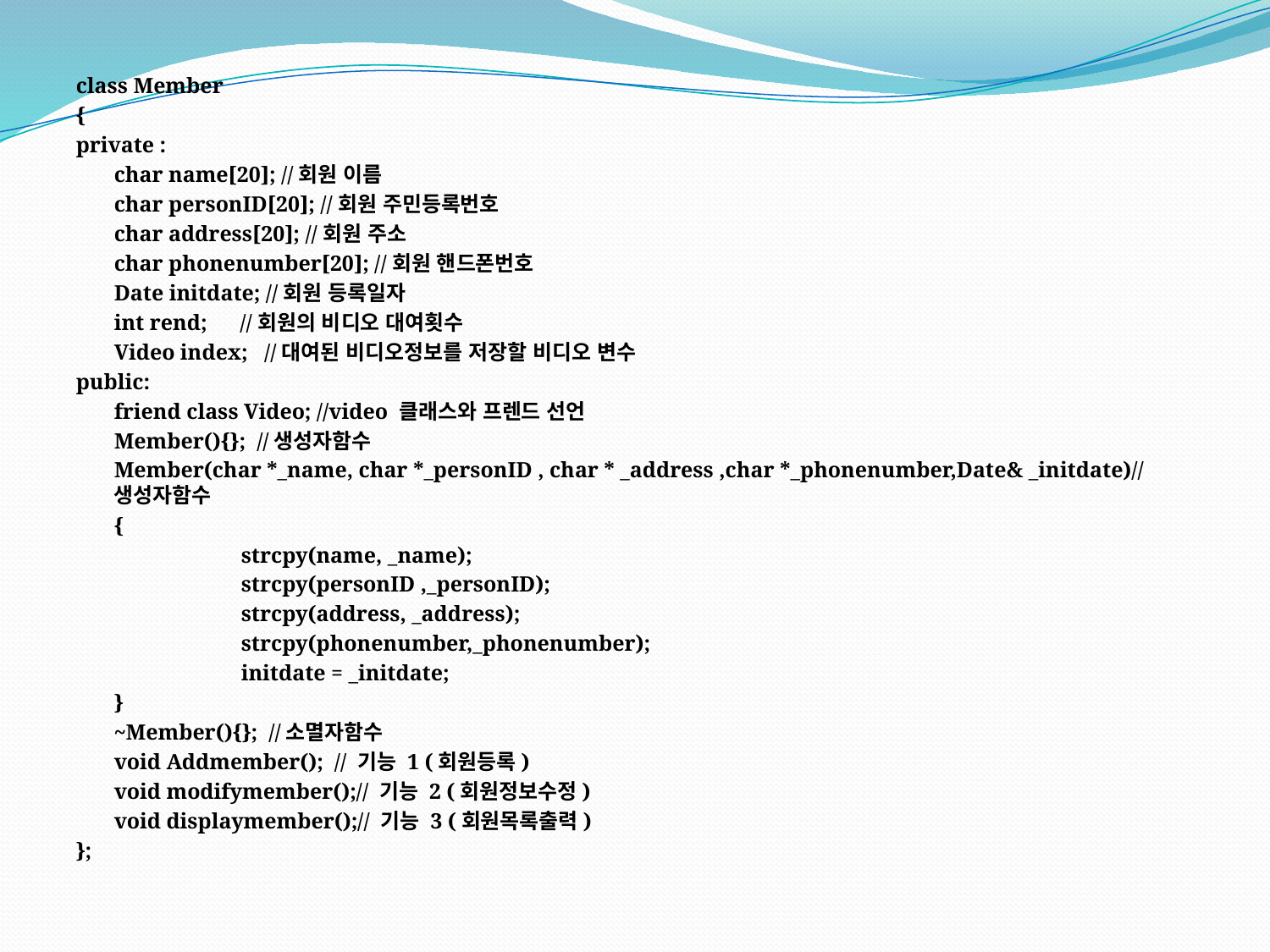

class Member
{
private :
	char name[20]; //회원 이름
	char personID[20]; //회원 주민등록번호
	char address[20]; //회원 주소
	char phonenumber[20]; //회원 핸드폰번호
	Date initdate; //회원 등록일자
	int rend;      //회원의 비디오 대여횟수
	Video index;   //대여된 비디오정보를 저장할 비디오 변수
public:
	friend class Video; //video 클래스와 프렌드 선언
	Member(){};  //생성자함수
	Member(char *_name, char *_personID , char * _address ,char *_phonenumber,Date& _initdate)//생성자함수
	{
		strcpy(name, _name);
		strcpy(personID ,_personID);
		strcpy(address, _address);
		strcpy(phonenumber,_phonenumber);
		initdate = _initdate;
	}
	~Member(){};  //소멸자함수
	void Addmember();  // 기능 1 (회원등록)
	void modifymember();// 기능 2 (회원정보수정)
	void displaymember();// 기능 3 (회원목록출력)
};